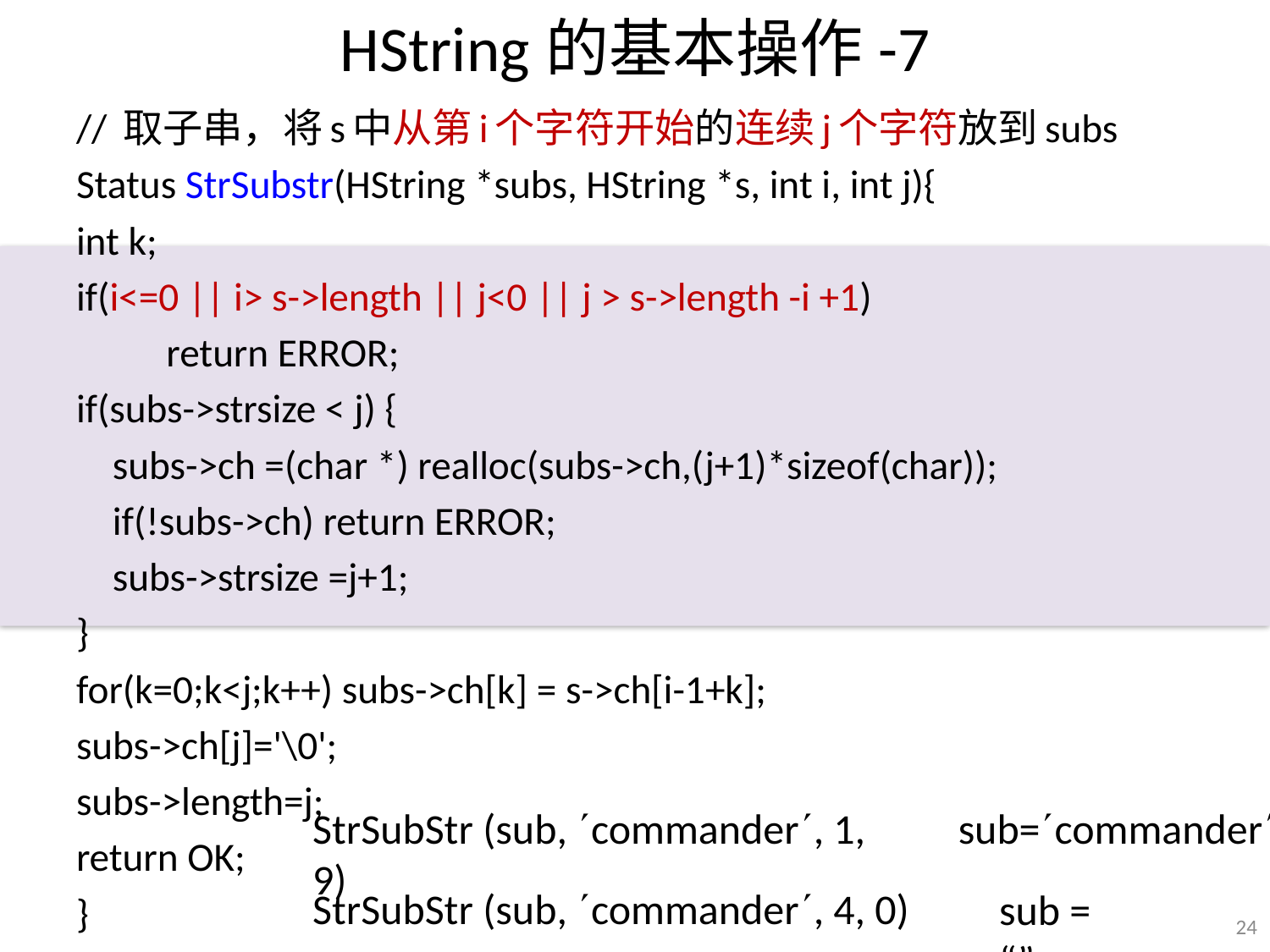

# HString的基本操作-7
// 取子串，将s中从第i个字符开始的连续j个字符放到subs
Status StrSubstr(HString *subs, HString *s, int i, int j){
int k;
if(i<=0 || i> s->length || j<0 || j > s->length -i +1)
	return ERROR;
if(subs->strsize < j) {
    subs->ch =(char *) realloc(subs->ch,(j+1)*sizeof(char));
    if(!subs->ch) return ERROR;
    subs->strsize =j+1;
}
for(k=0;k<j;k++) subs->ch[k] = s->ch[i-1+k];
subs->ch[j]='\0';
subs->length=j;
return OK;
}

StrSubStr (sub, ′commander′, 1, 9)
sub=′commander′
StrSubStr (sub, ′commander′, 4, 0)
sub = “”
24